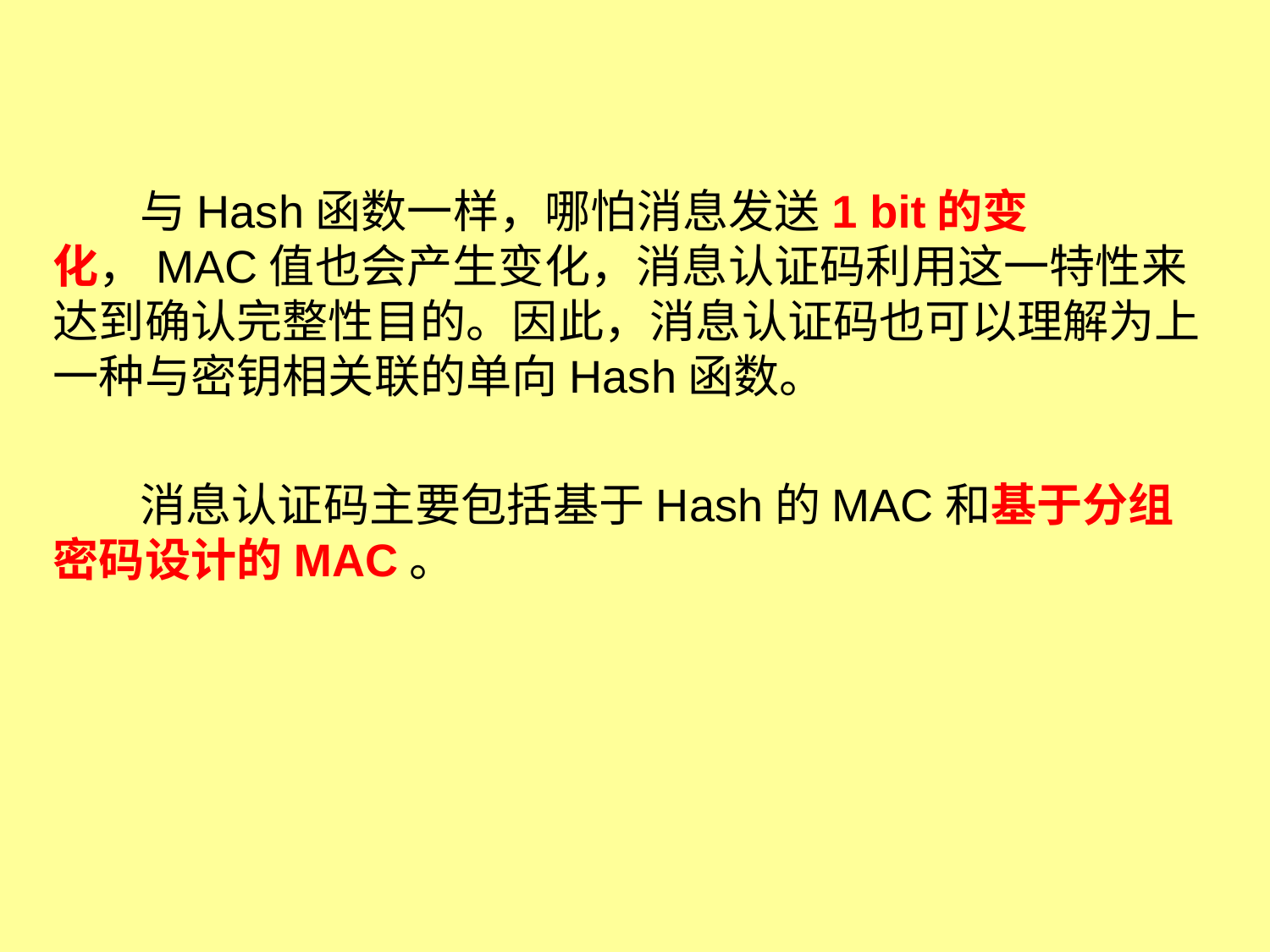

#
与Hash函数一样，哪怕消息发送1 bit的变化，MAC值也会产生变化，消息认证码利用这一特性来达到确认完整性目的。因此，消息认证码也可以理解为上一种与密钥相关联的单向Hash函数。

消息认证码主要包括基于Hash的MAC和基于分组密码设计的MAC。